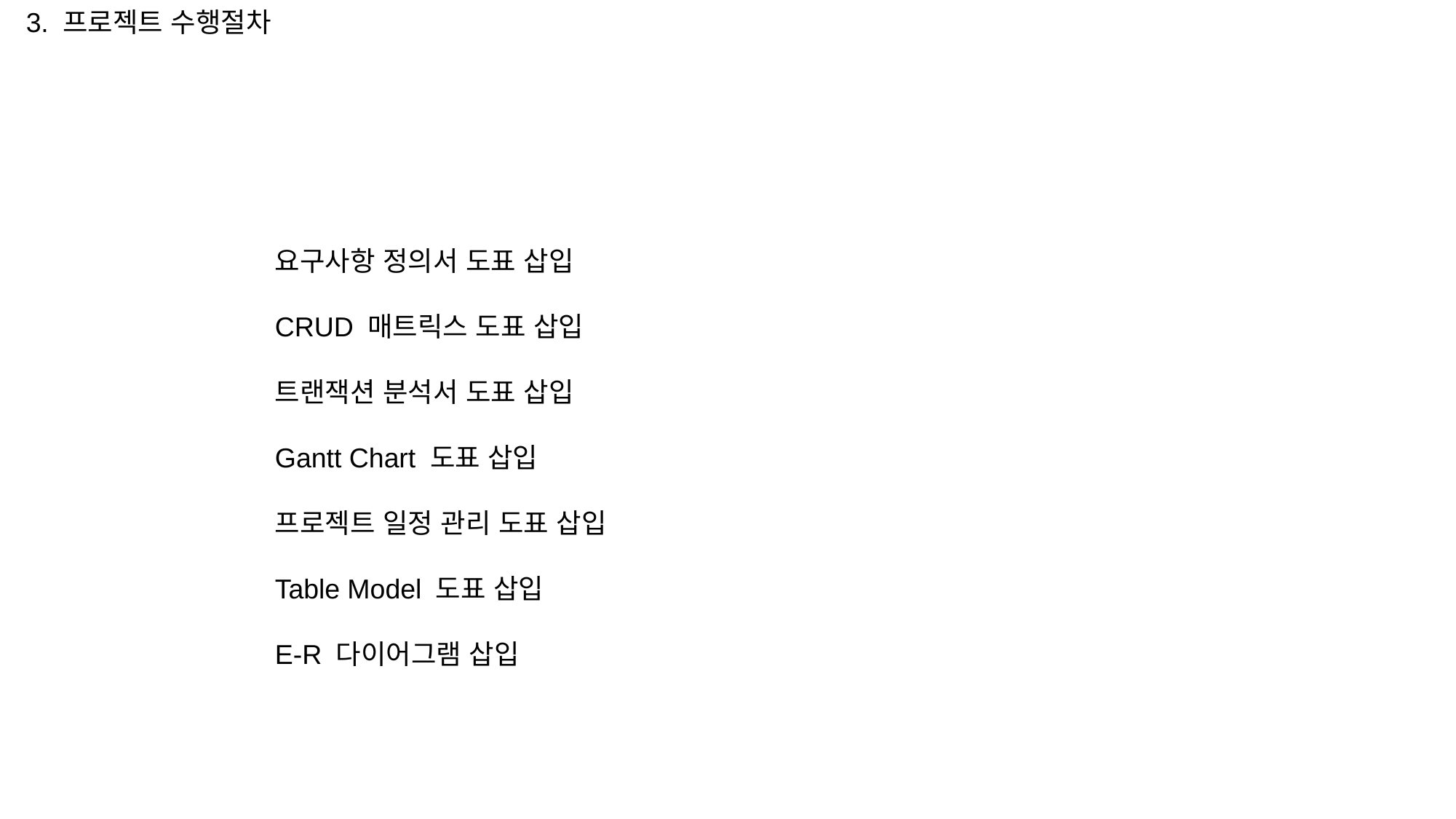

3. 프로젝트 수행절차
요구사항 정의서 도표 삽입

CRUD 매트릭스 도표 삽입

트랜잭션 분석서 도표 삽입

Gantt Chart 도표 삽입

프로젝트 일정 관리 도표 삽입

Table Model 도표 삽입

E-R 다이어그램 삽입